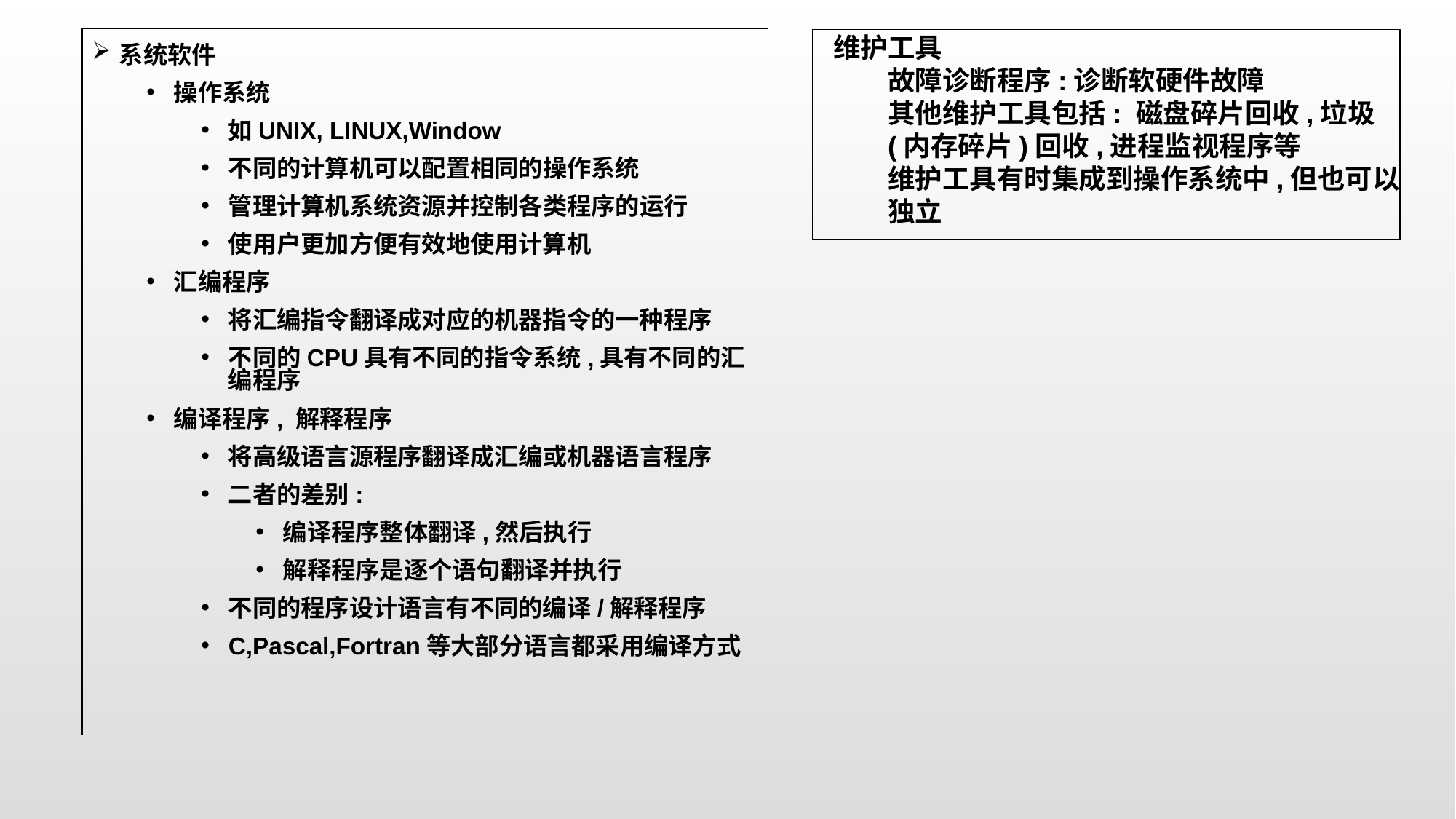

维护工具
故障诊断程序:诊断软硬件故障
其他维护工具包括: 磁盘碎片回收,垃圾(内存碎片)回收,进程监视程序等
维护工具有时集成到操作系统中,但也可以独立

系统软件
操作系统
如UNIX, LINUX,Window
不同的计算机可以配置相同的操作系统
管理计算机系统资源并控制各类程序的运行
使用户更加方便有效地使用计算机
汇编程序
将汇编指令翻译成对应的机器指令的一种程序
不同的CPU具有不同的指令系统,具有不同的汇编程序
编译程序, 解释程序
将高级语言源程序翻译成汇编或机器语言程序
二者的差别:
编译程序整体翻译,然后执行
解释程序是逐个语句翻译并执行
不同的程序设计语言有不同的编译/解释程序
C,Pascal,Fortran等大部分语言都采用编译方式

52